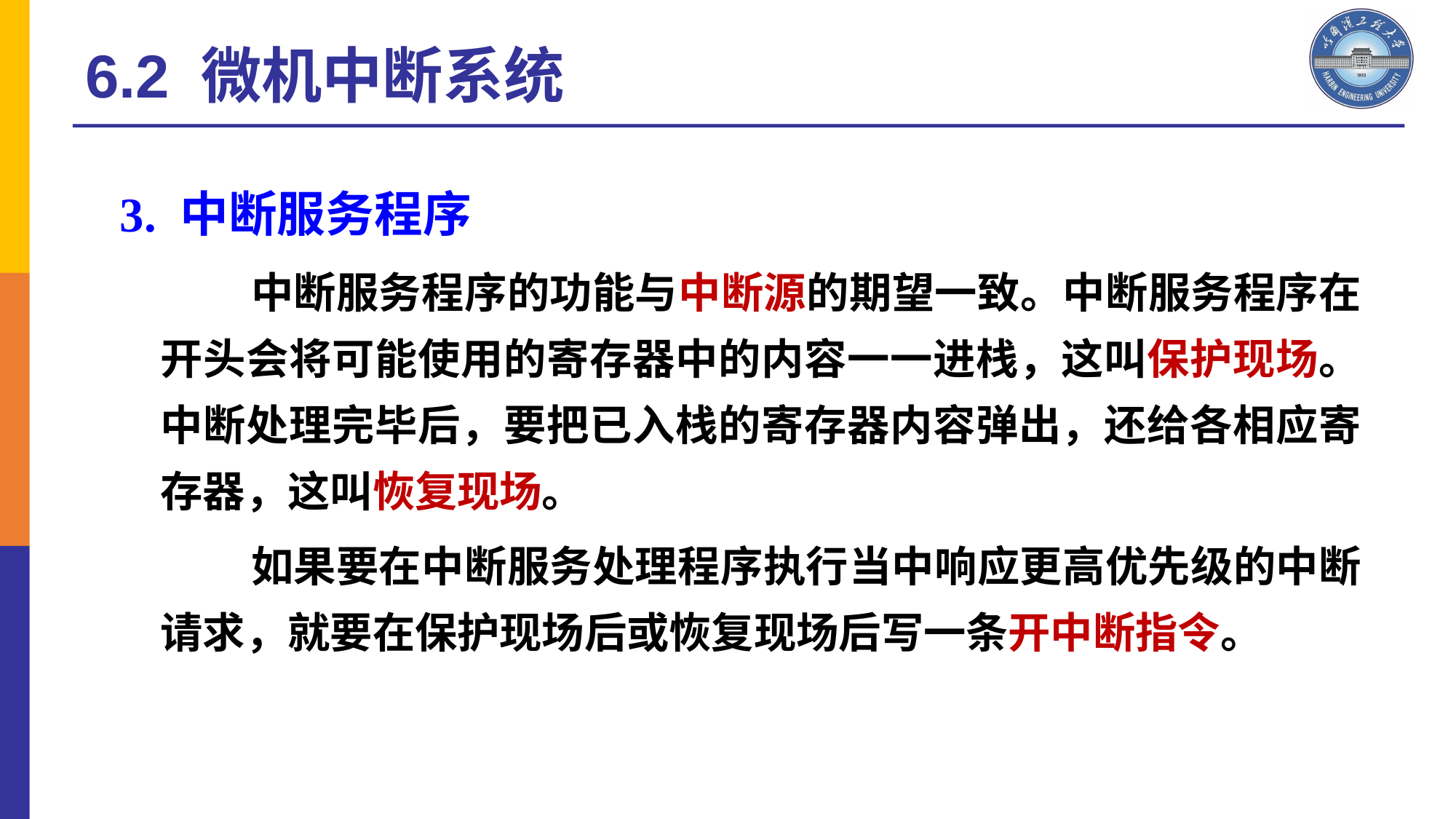

6.2 微机中断系统

3. 中断服务程序
        中断服务程序的功能与中断源的期望一致。中断服务程序在开头会将可能使用的寄存器中的内容一一进栈，这叫保护现场。中断处理完毕后，要把已入栈的寄存器内容弹出，还给各相应寄存器，这叫恢复现场。
        如果要在中断服务处理程序执行当中响应更高优先级的中断请求，就要在保护现场后或恢复现场后写一条开中断指令。